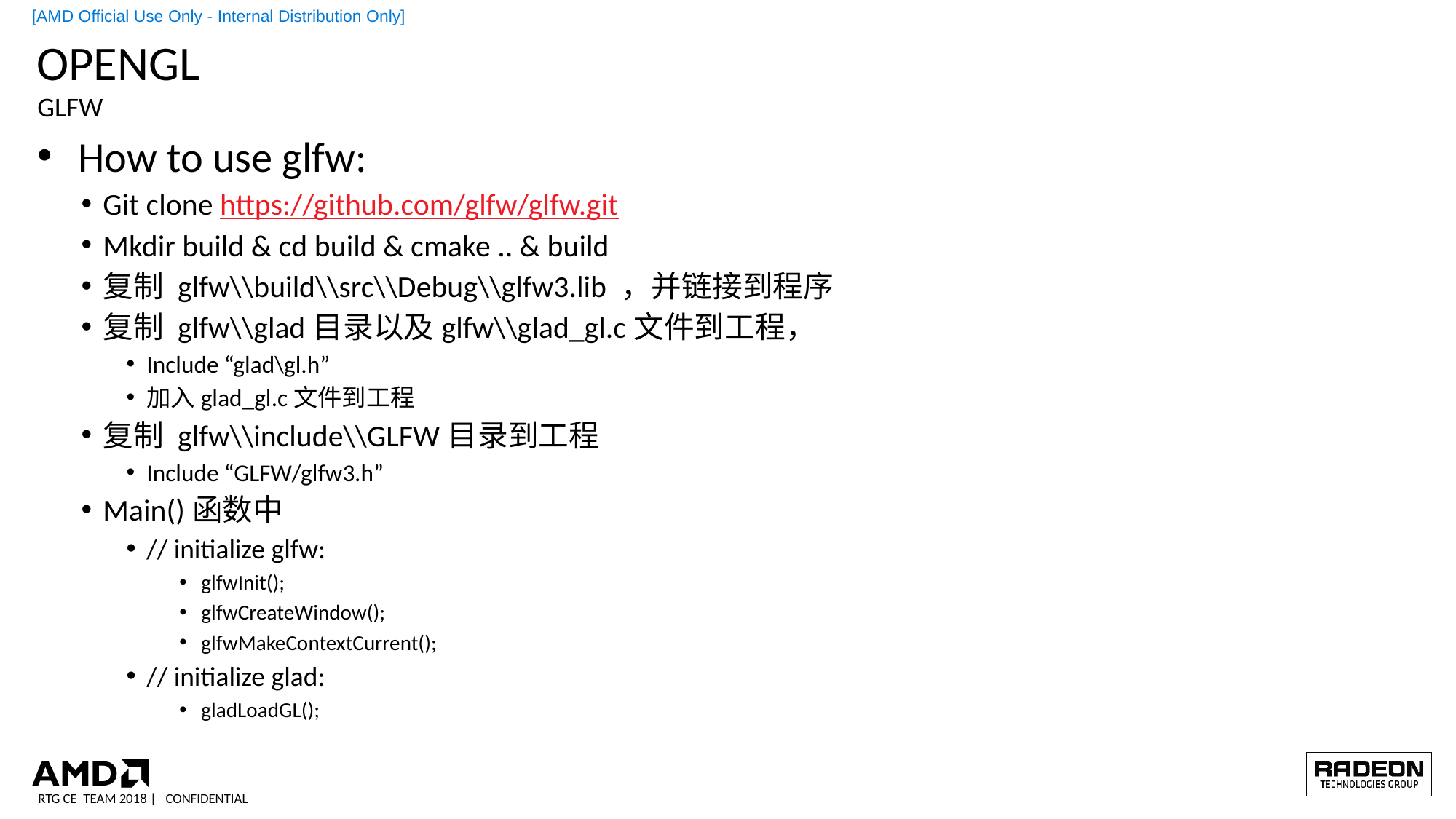

# opengl
GLFW
How to use glfw:
Git clone https://github.com/glfw/glfw.git
Mkdir build & cd build & cmake .. & build
复制 glfw\\build\\src\\Debug\\glfw3.lib ，并链接到程序
复制 glfw\\glad目录以及glfw\\glad_gl.c文件到工程，
Include “glad\gl.h”
加入glad_gl.c文件到工程
复制 glfw\\include\\GLFW目录到工程
Include “GLFW/glfw3.h”
Main()函数中
// initialize glfw:
glfwInit();
glfwCreateWindow();
glfwMakeContextCurrent();
// initialize glad:
gladLoadGL();